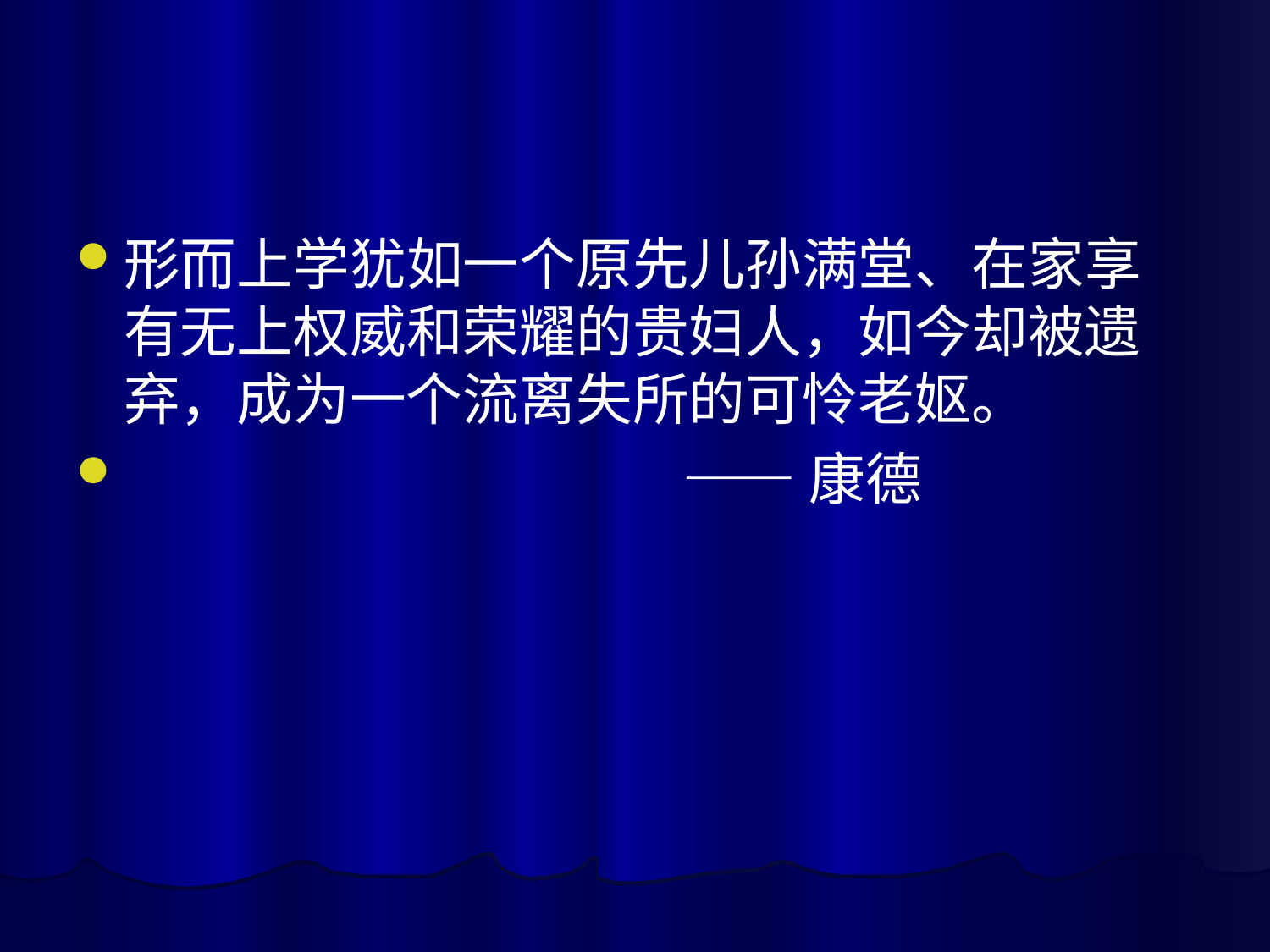

#
形而上学犹如一个原先儿孙满堂、在家享有无上权威和荣耀的贵妇人，如今却被遗弃，成为一个流离失所的可怜老妪。
                                            ——康德